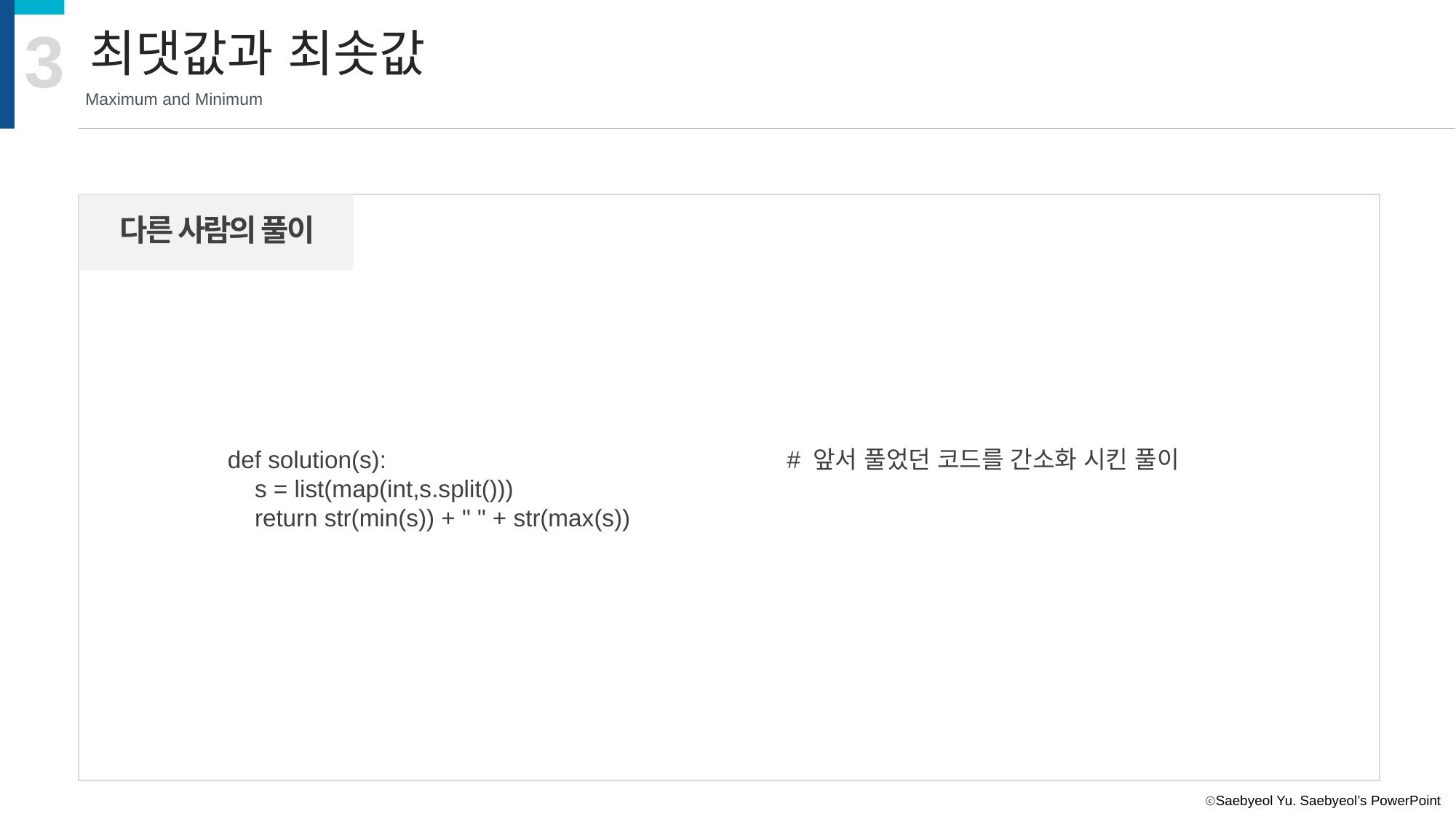

3
최댓값과 최솟값
Maximum and Minimum

다른 사람의 풀이
def solution(s):
    s = list(map(int,s.split()))
    return str(min(s)) + " " + str(max(s))
# 앞서 풀었던 코드를 간소화 시킨 풀이